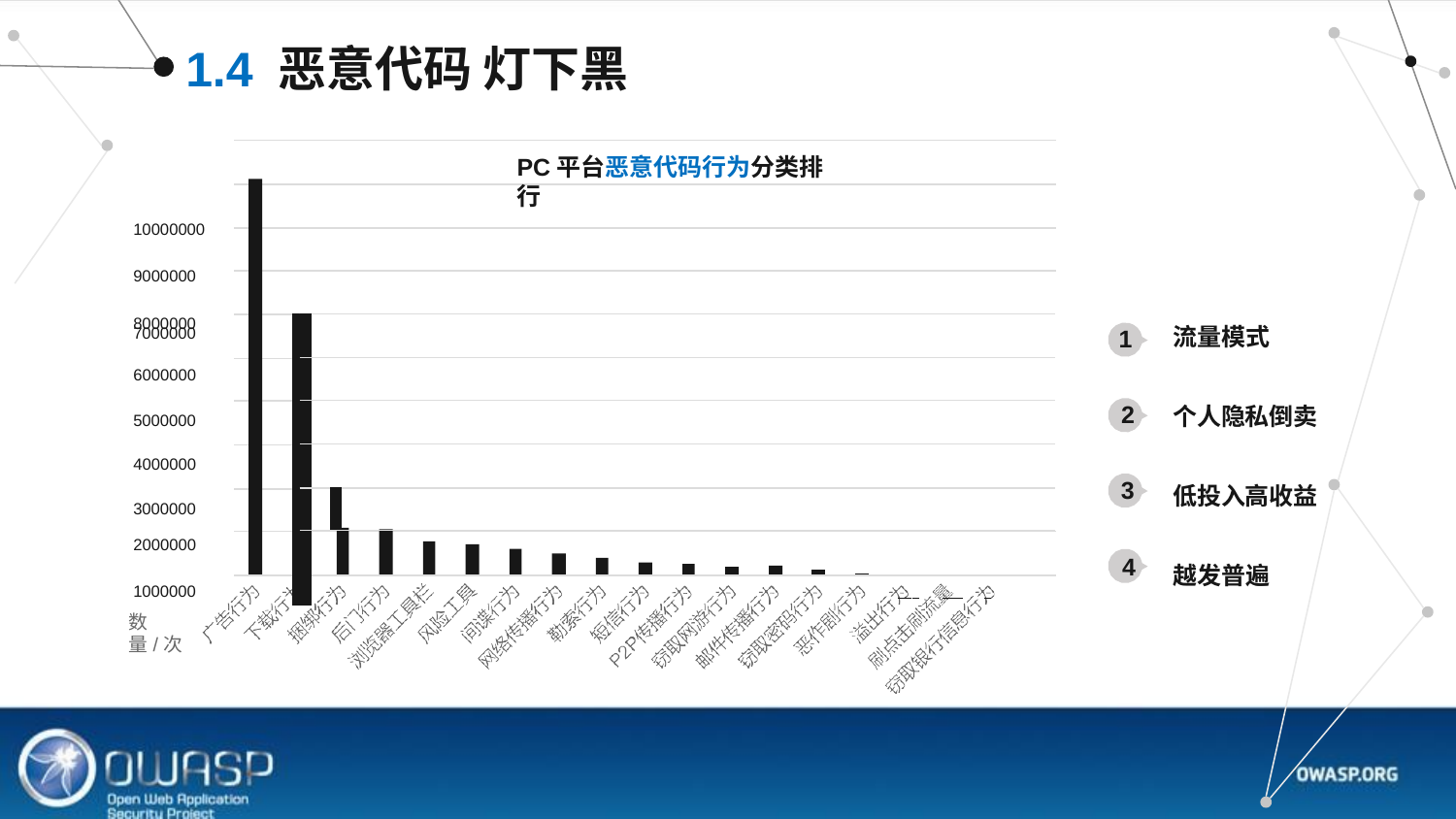

# 1.4 恶意代码 灯下黑

PC平台恶意代码行为分类排行
10000000

9000000

8000000

|  |  |  |
| --- | --- | --- |
|  |  |  |
|  |  |  |
|  |  |  |
|  |  |  |
|  |  |  |

流量模式
7000000

1

6000000

2

个人隐私倒卖
5000000

4000000

3

低投入高收益

3000000

2000000

4

越发普遍

1000000
数量/次